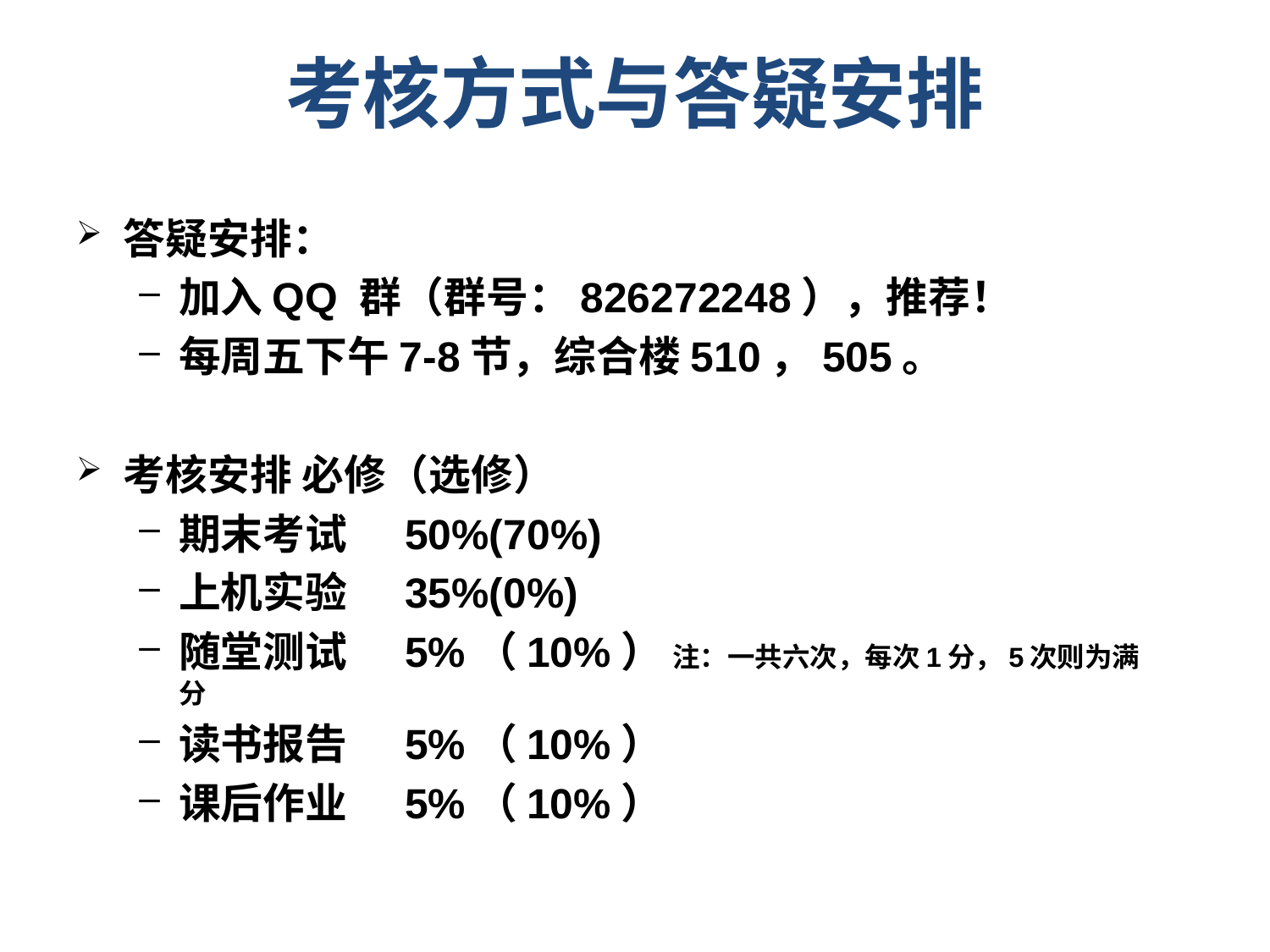

考核方式与答疑安排
答疑安排：
加入QQ 群（群号：826272248），推荐！
每周五下午7-8节，综合楼510，505。

考核安排 必修（选修）
期末考试     50%(70%)
上机实验     35%(0%)
随堂测试     5%（10%） 注：一共六次，每次1分，5次则为满分
读书报告     5%（10%）
课后作业     5%（10%）